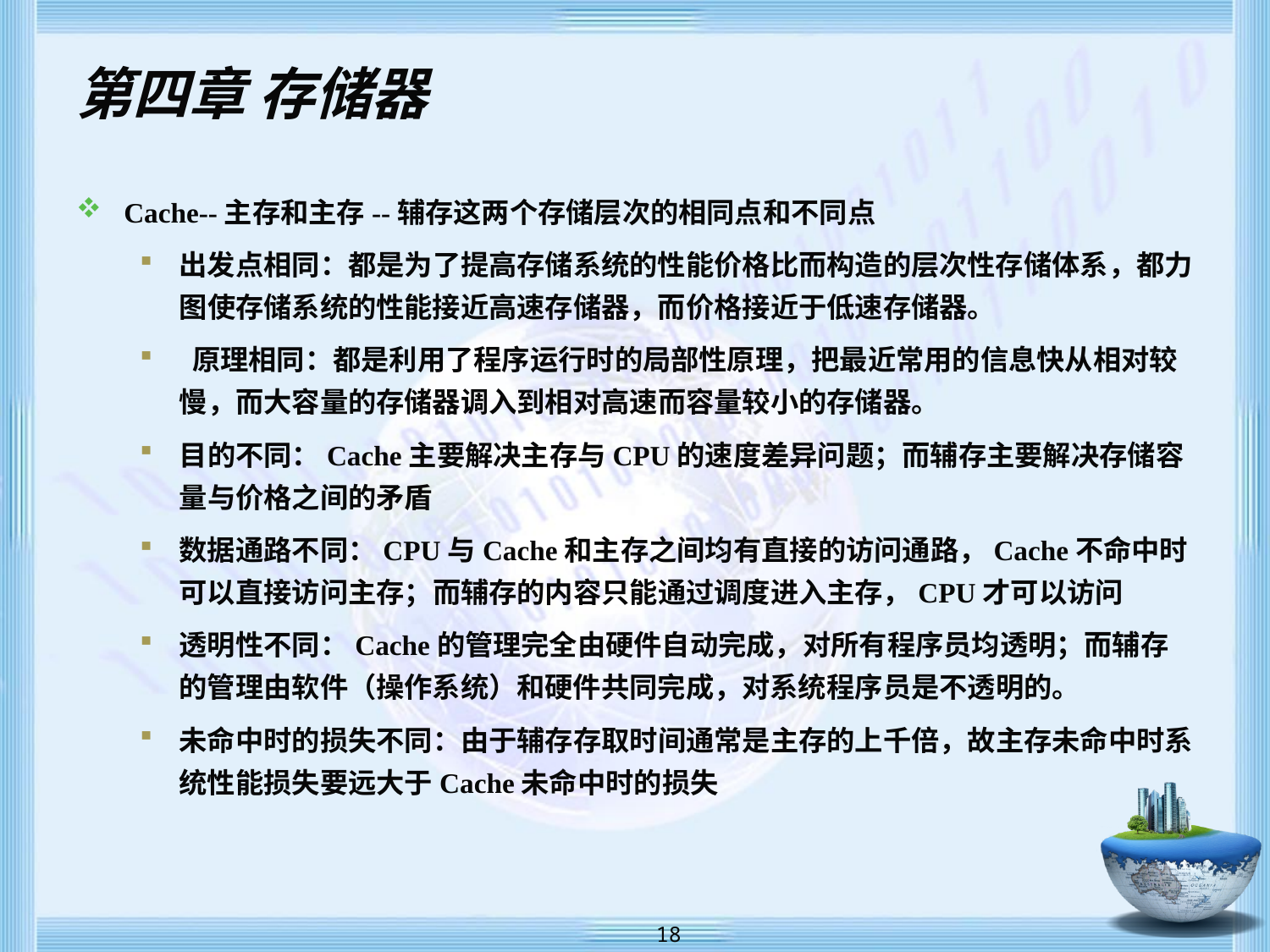

# 第四章 存储器
Cache--主存和主存--辅存这两个存储层次的相同点和不同点
出发点相同：都是为了提高存储系统的性能价格比而构造的层次性存储体系，都力图使存储系统的性能接近高速存储器，而价格接近于低速存储器。
 原理相同：都是利用了程序运行时的局部性原理，把最近常用的信息快从相对较慢，而大容量的存储器调入到相对高速而容量较小的存储器。
目的不同：Cache主要解决主存与CPU的速度差异问题；而辅存主要解决存储容量与价格之间的矛盾
数据通路不同：CPU与Cache和主存之间均有直接的访问通路，Cache不命中时可以直接访问主存；而辅存的内容只能通过调度进入主存，CPU才可以访问
透明性不同：Cache的管理完全由硬件自动完成，对所有程序员均透明；而辅存的管理由软件（操作系统）和硬件共同完成，对系统程序员是不透明的。
未命中时的损失不同：由于辅存存取时间通常是主存的上千倍，故主存未命中时系统性能损失要远大于Cache未命中时的损失

    18